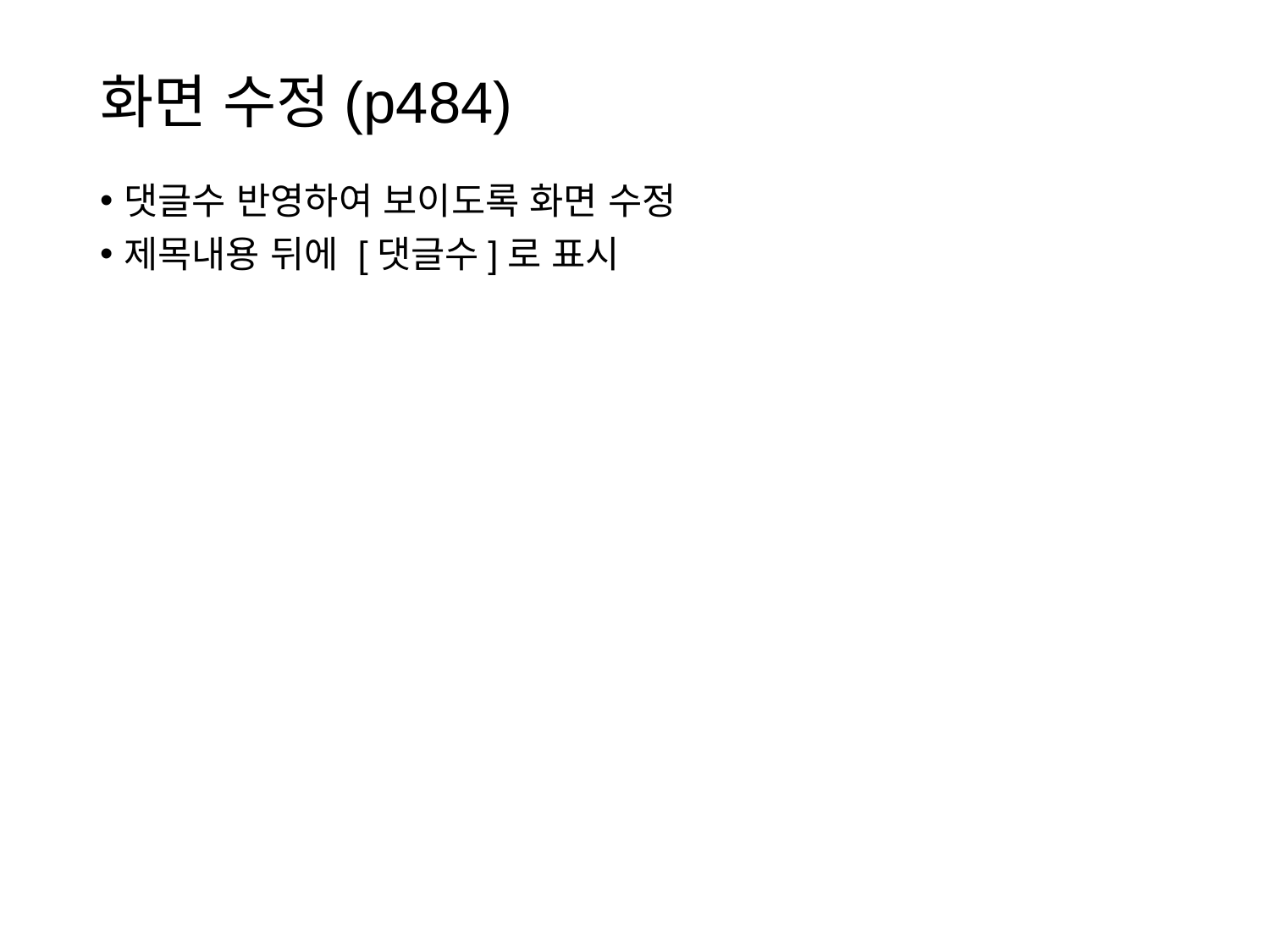

# 화면 수정(p484)
댓글수 반영하여 보이도록 화면 수정
제목내용 뒤에 [댓글수]로 표시